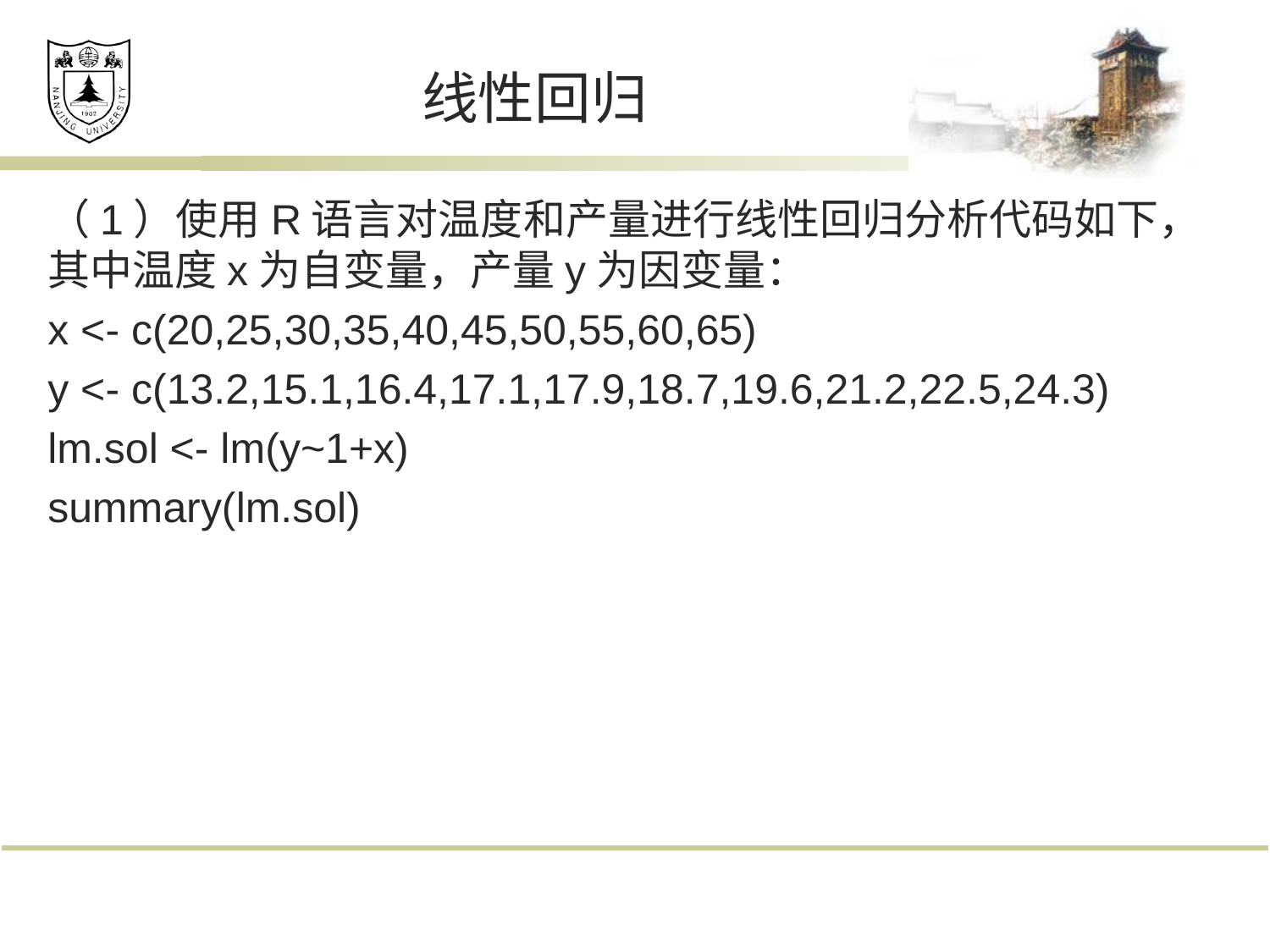

# 线性回归
（1）使用R语言对温度和产量进行线性回归分析代码如下，其中温度x为自变量，产量y为因变量：
x <- c(20,25,30,35,40,45,50,55,60,65)
y <- c(13.2,15.1,16.4,17.1,17.9,18.7,19.6,21.2,22.5,24.3)
lm.sol <- lm(y~1+x)
summary(lm.sol)